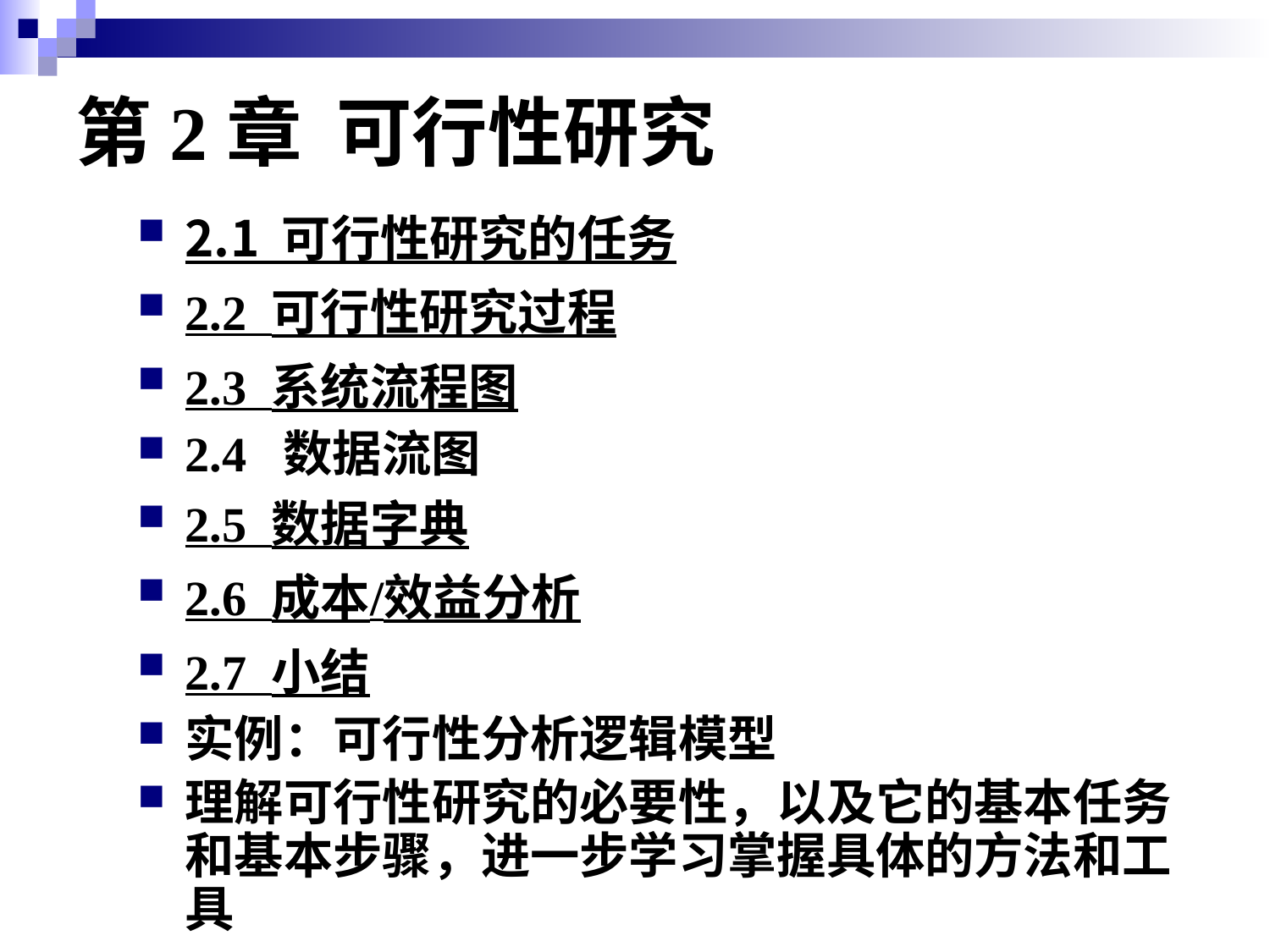

# 第2章  可行性研究
2.1  可行性研究的任务
2.2  可行性研究过程
2.3  系统流程图
2.4  数据流图
2.5  数据字典
2.6  成本/效益分析
2.7  小结
实例：可行性分析逻辑模型
理解可行性研究的必要性，以及它的基本任务和基本步骤，进一步学习掌握具体的方法和工具